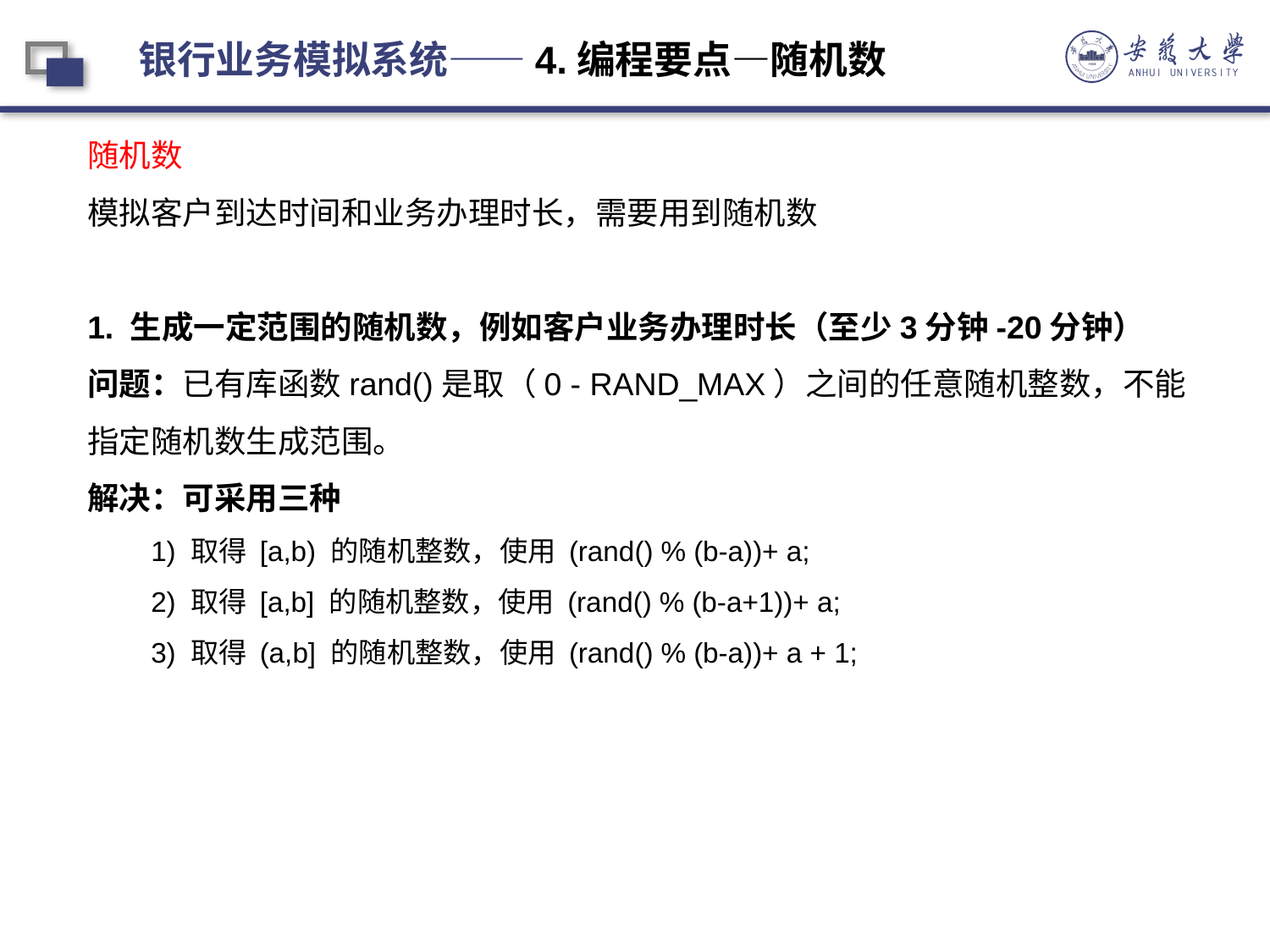

银行业务模拟系统——4.编程要点—随机数
随机数
模拟客户到达时间和业务办理时长，需要用到随机数

1. 生成一定范围的随机数，例如客户业务办理时长（至少3分钟-20分钟）
问题：已有库函数rand()是取（0 - RAND_MAX）之间的任意随机整数，不能指定随机数生成范围。
解决：可采用三种
1) 取得 [a,b) 的随机整数，使用 (rand() % (b-a))+ a;
2) 取得 [a,b] 的随机整数，使用 (rand() % (b-a+1))+ a;
3) 取得 (a,b] 的随机整数，使用 (rand() % (b-a))+ a + 1;